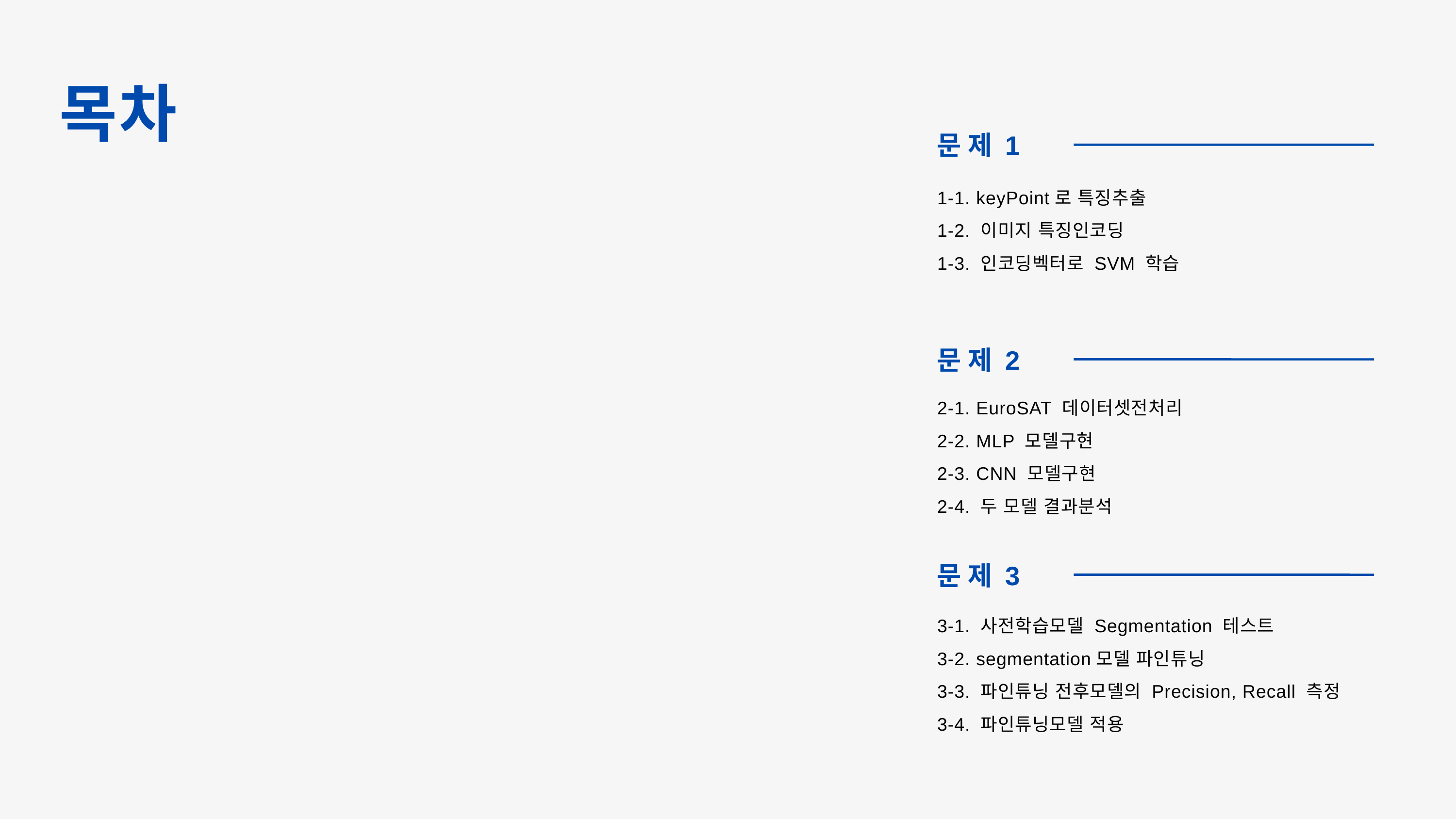

목차
문제1

1-1. keyPoint로 특징추출
1-2. 이미지 특징인코딩
1-3. 인코딩벡터로 SVM 학습

문제2

2-1. EuroSAT 데이터셋전처리
2-2. MLP 모델구현
2-3. CNN 모델구현
2-4. 두 모델 결과분석
문제3

3-1. 사전학습모델 Segmentation 테스트
3-2. segmentation모델 파인튜닝
3-3. 파인튜닝 전후모델의 Precision, Recall 측정
3-4. 파인튜닝모델 적용